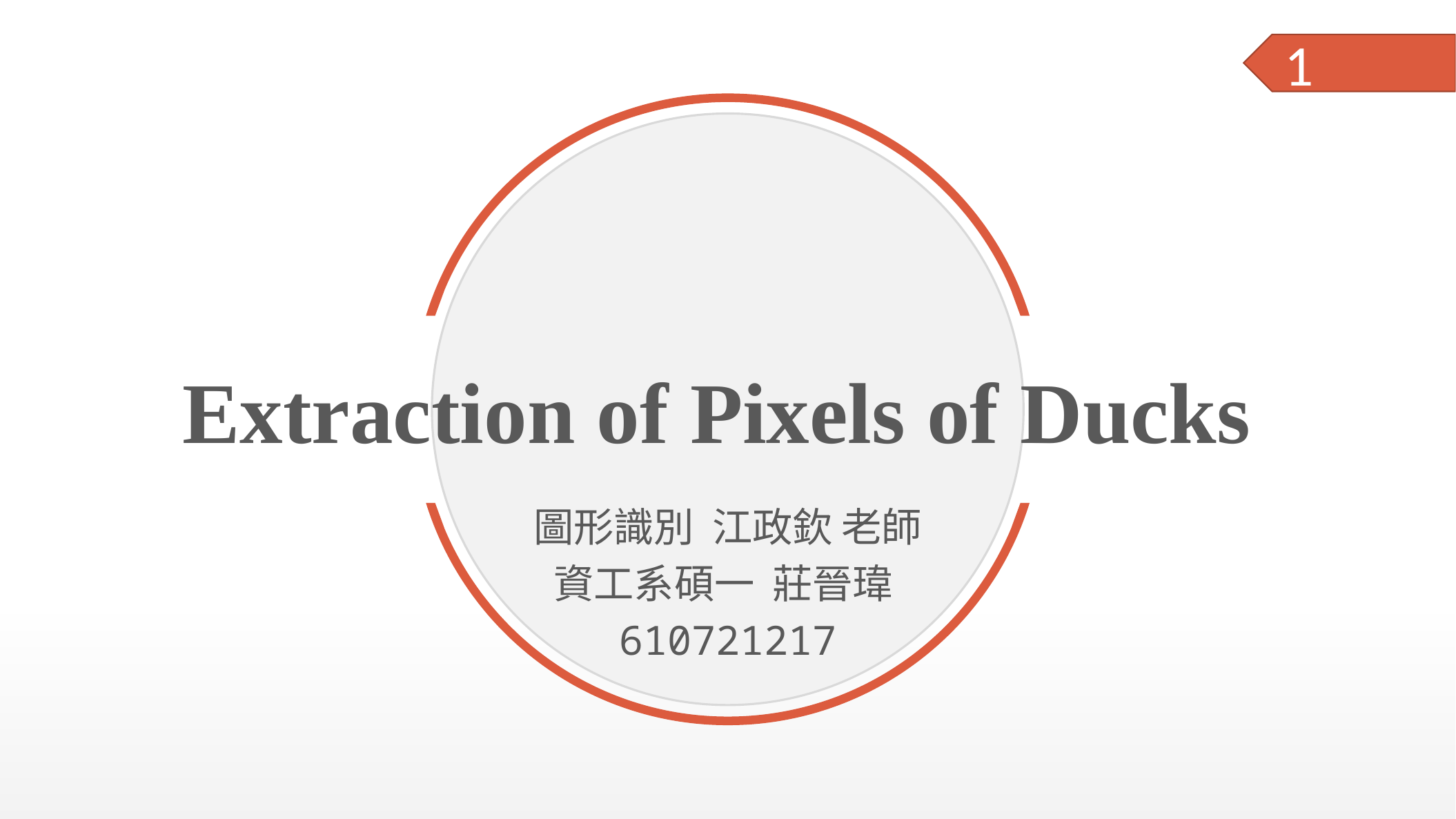

1

Extraction of Pixels of Ducks
圖形識別  江政欽 老師
資工系碩一  莊晉瑋
610721217